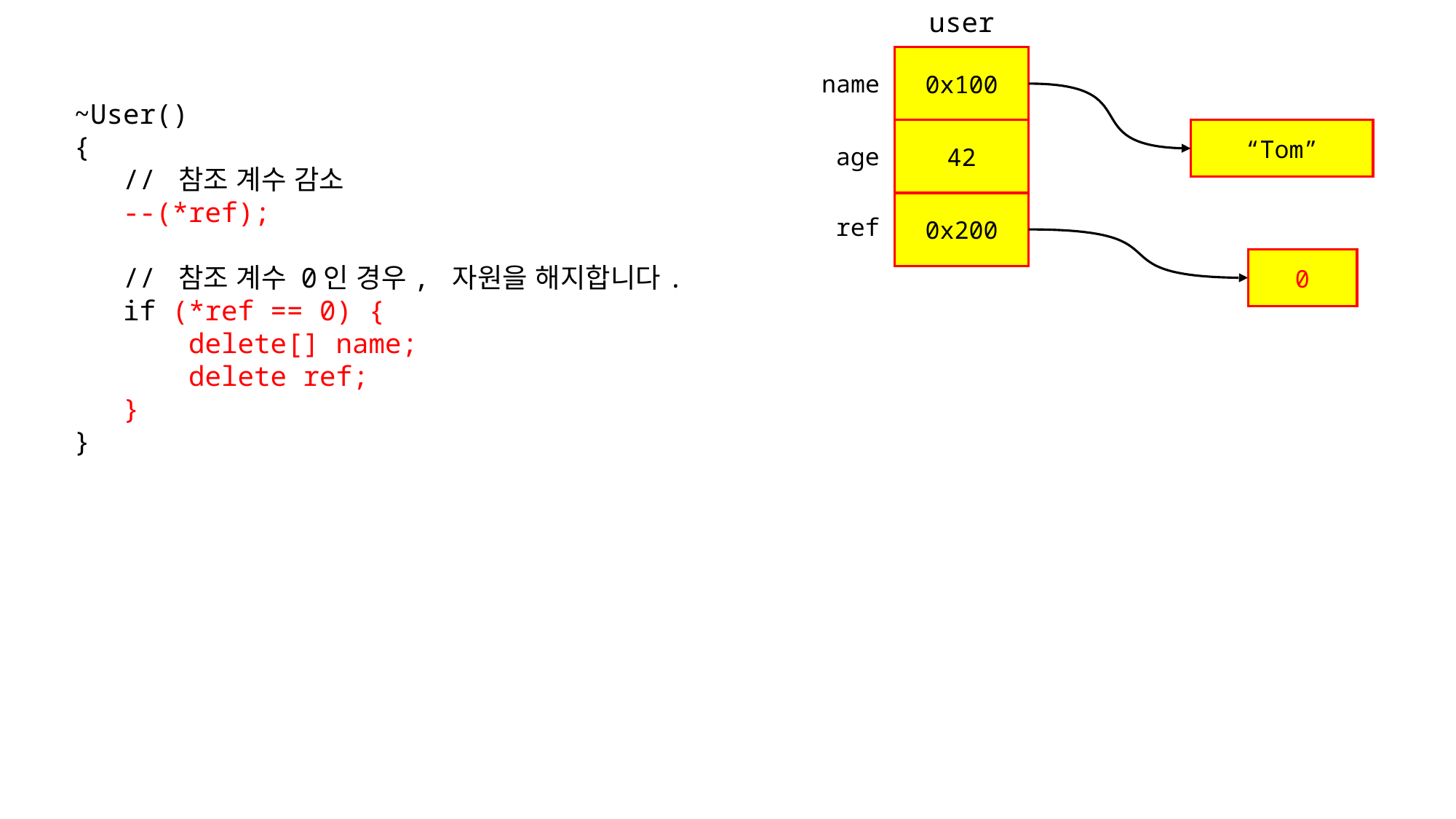

user
0x100
name
 ~User()
 {
    // 참조 계수 감소
    --(*ref);

    // 참조 계수 0인 경우, 자원을 해지합니다.
    if (*ref == 0) {
        delete[] name;
        delete ref;
    }
 }
42
“Tom”
age
0x200
ref
0